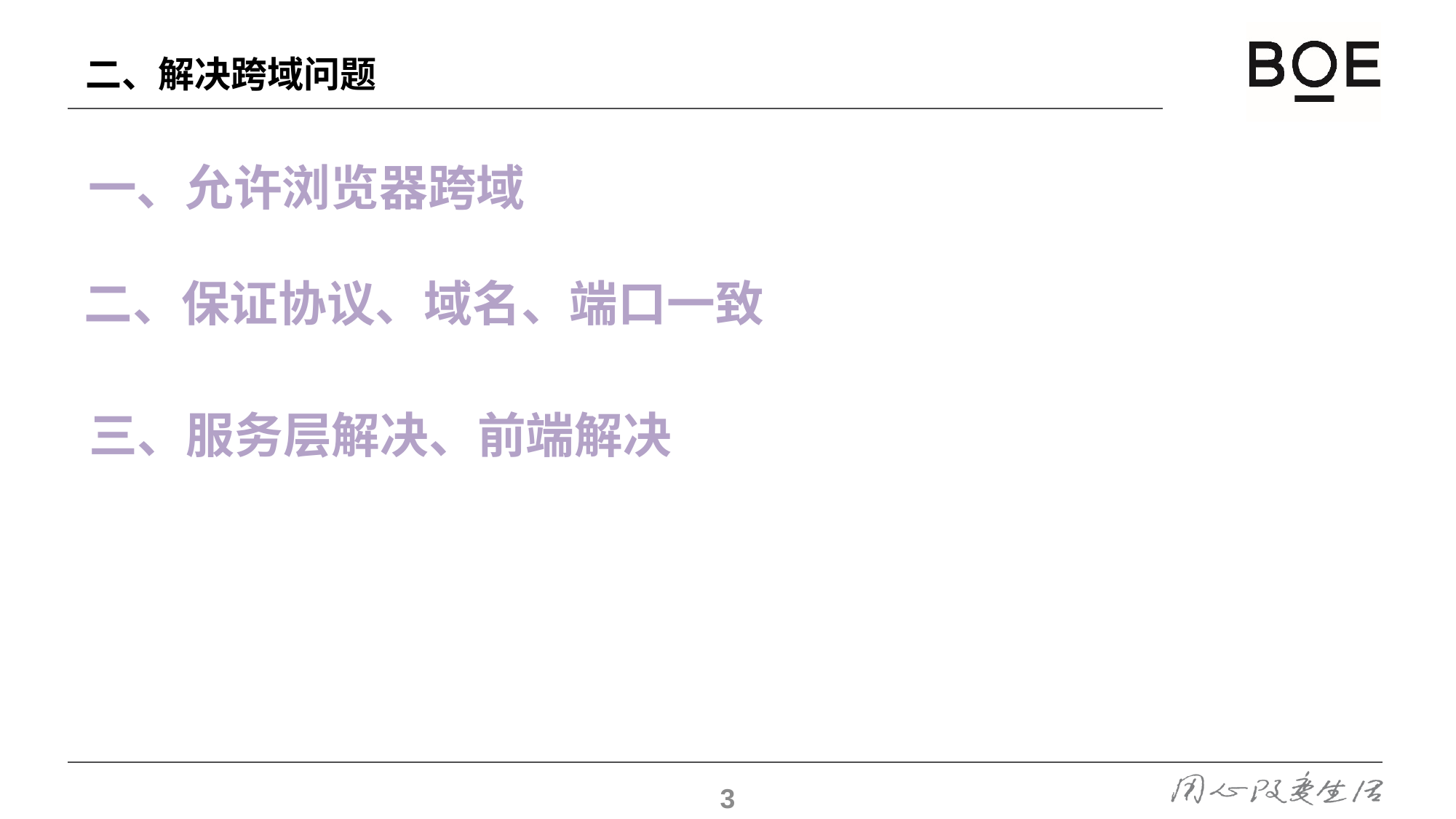

二、解决跨域问题
一、允许浏览器跨域
二、保证协议、域名、端口一致
三、服务层解决、前端解决

3